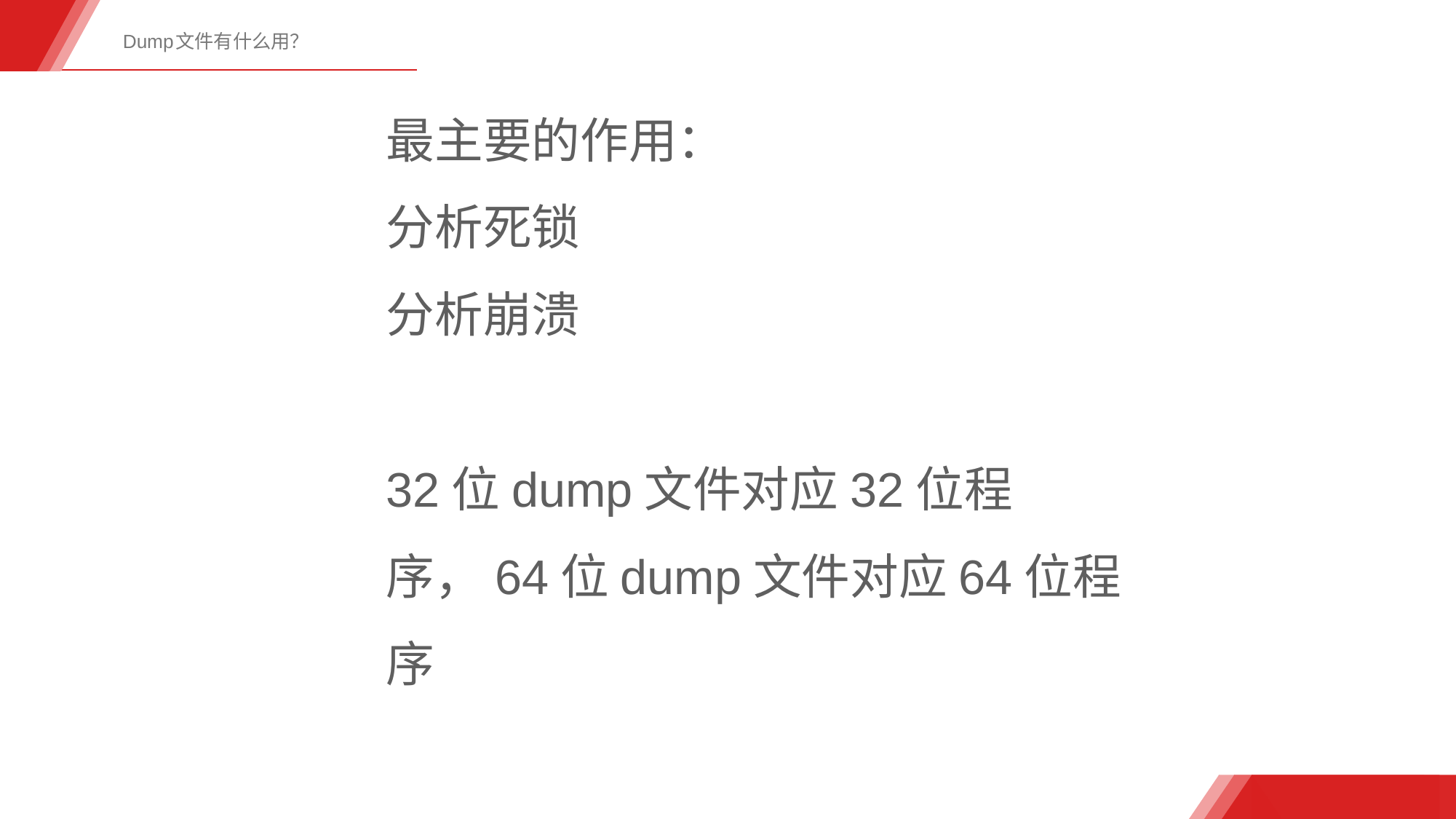

Dump文件有什么用？
最主要的作用：
分析死锁
分析崩溃

32位dump文件对应32位程序，64位dump文件对应64位程序